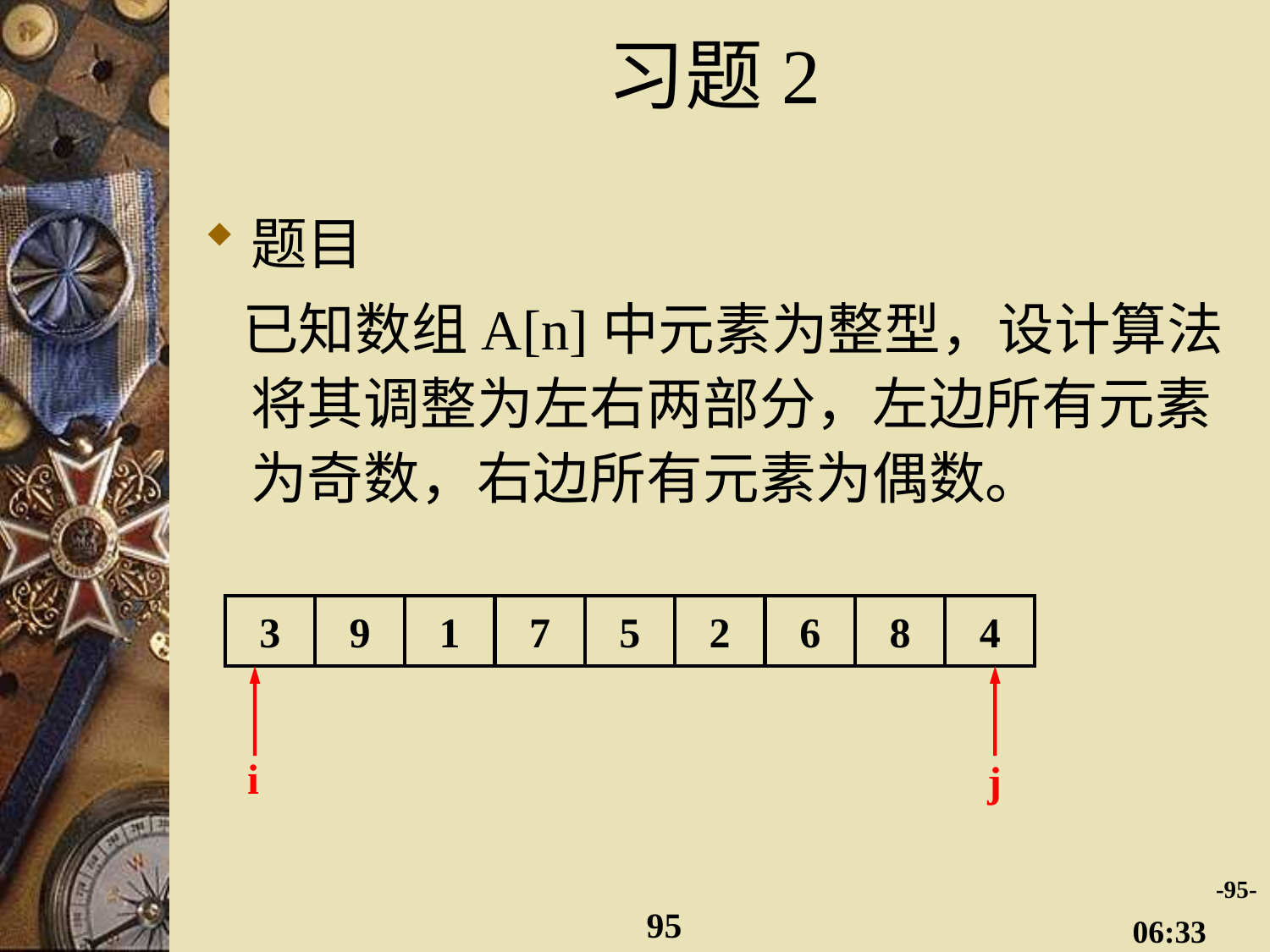

# 习题2
题目
  已知数组A[n]中元素为整型，设计算法将其调整为左右两部分，左边所有元素为奇数，右边所有元素为偶数。
3
9
1
7
5
2
6
8
4

i
j
-95-